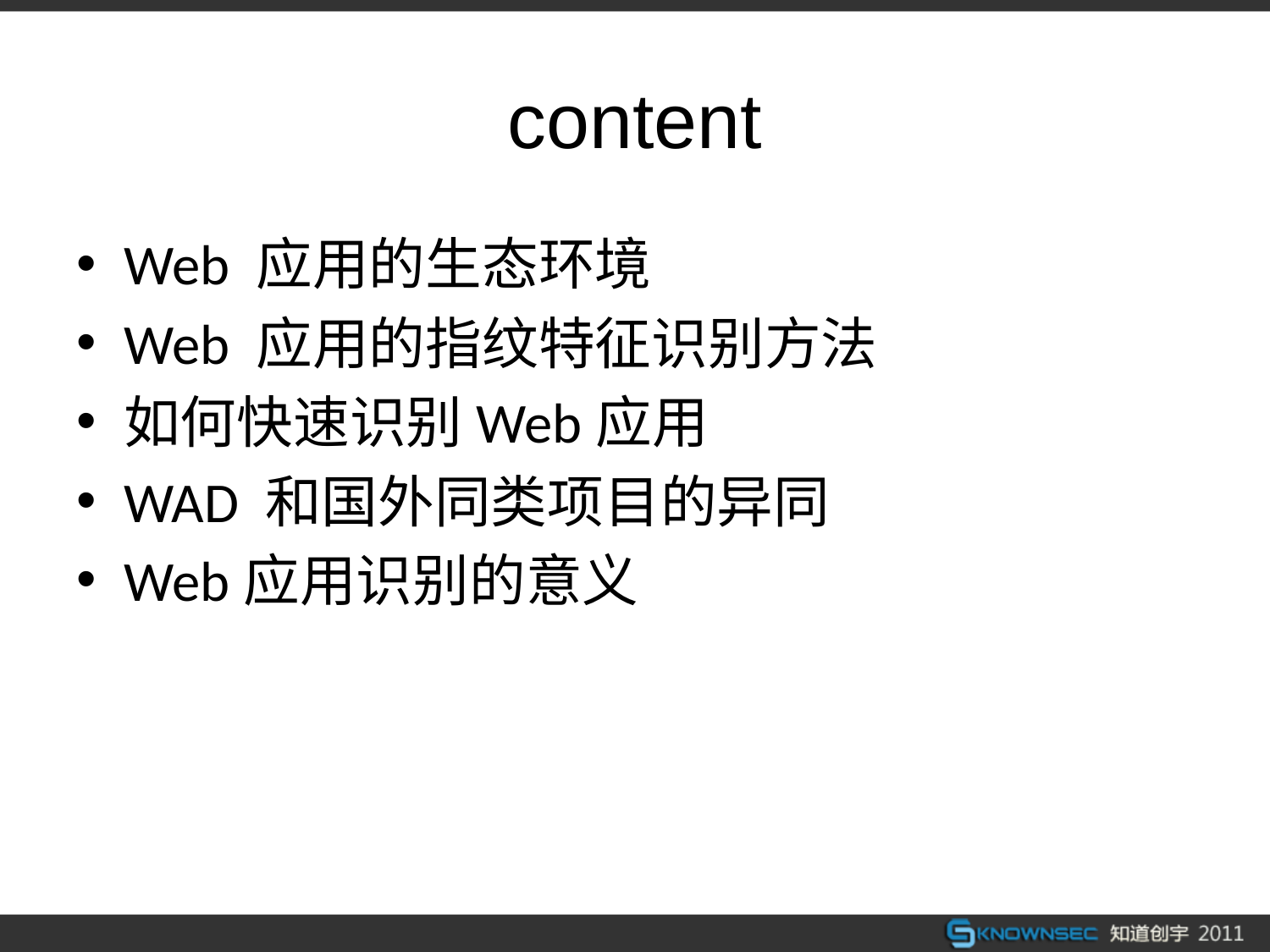

# content
Web 应用的生态环境
Web 应用的指纹特征识别方法
如何快速识别Web应用
WAD 和国外同类项目的异同
Web应用识别的意义